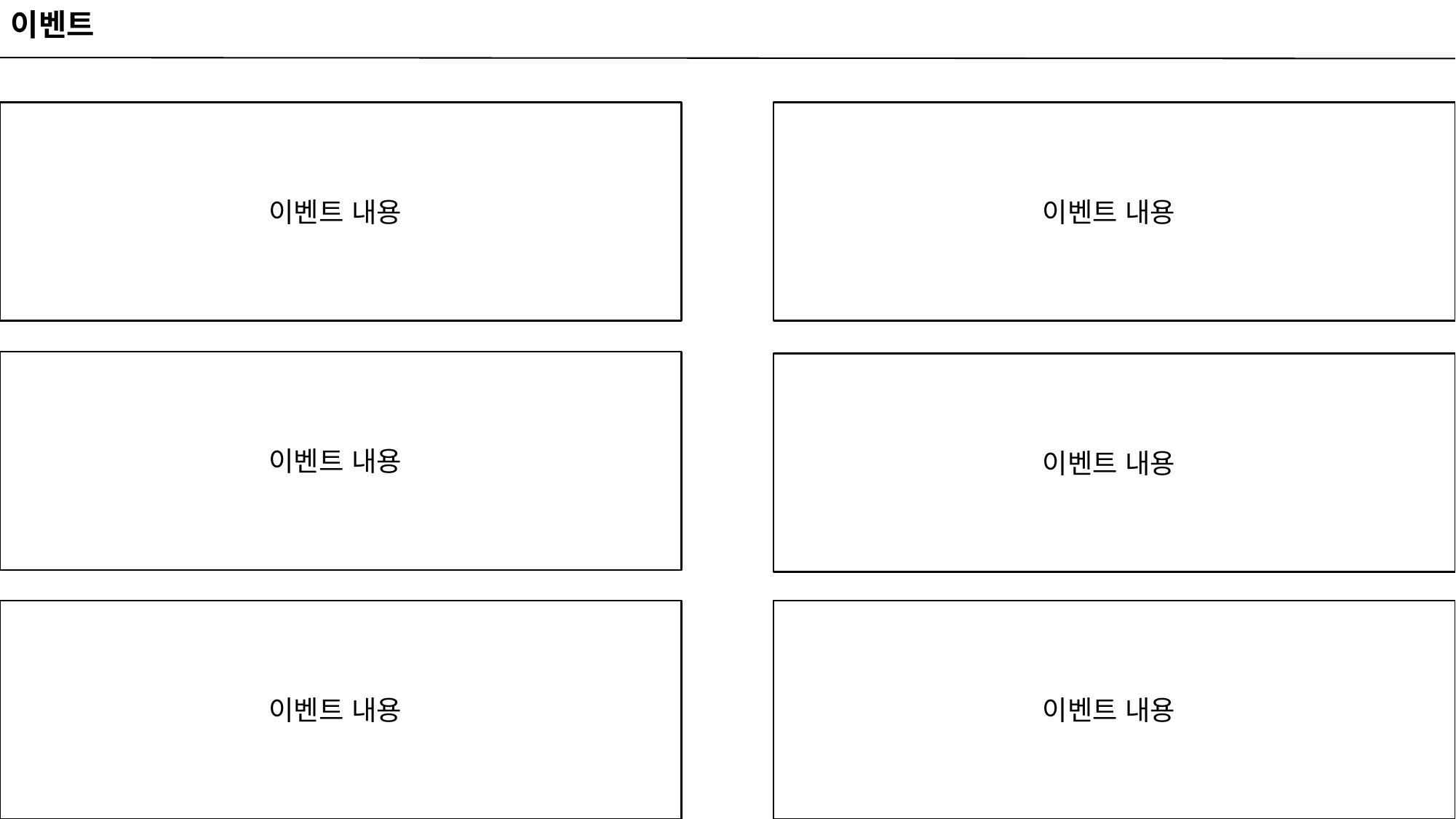

이벤트

이벤트 내용
이벤트 내용

이벤트 내용
이벤트 내용

이벤트 내용
이벤트 내용